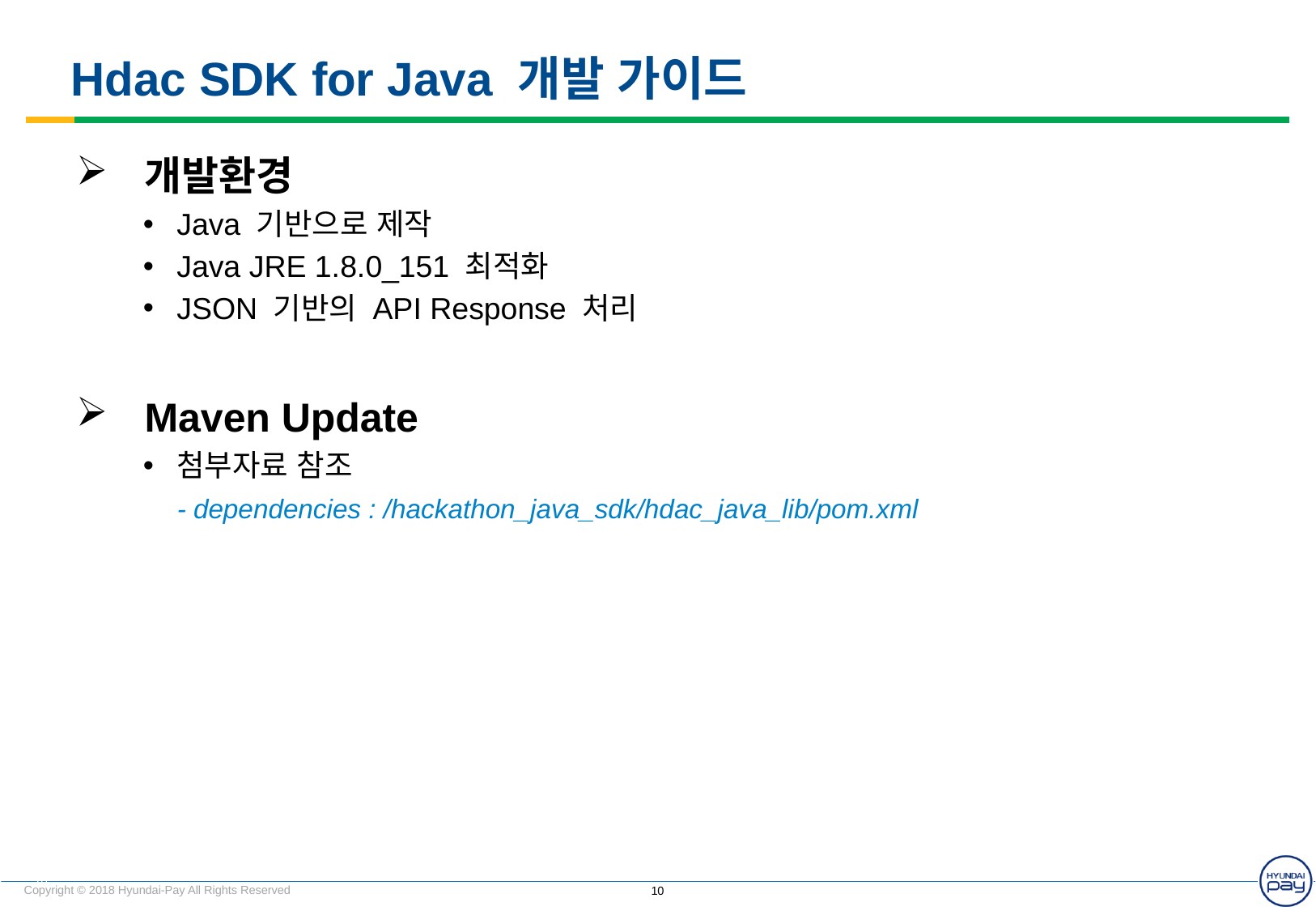

# Hdac SDK for Java 개발 가이드
개발환경
Java 기반으로 제작
Java JRE 1.8.0_151 최적화
JSON 기반의 API Response 처리

Maven Update
첨부자료 참조
    - dependencies : /hackathon_java_sdk/hdac_java_lib/pom.xml